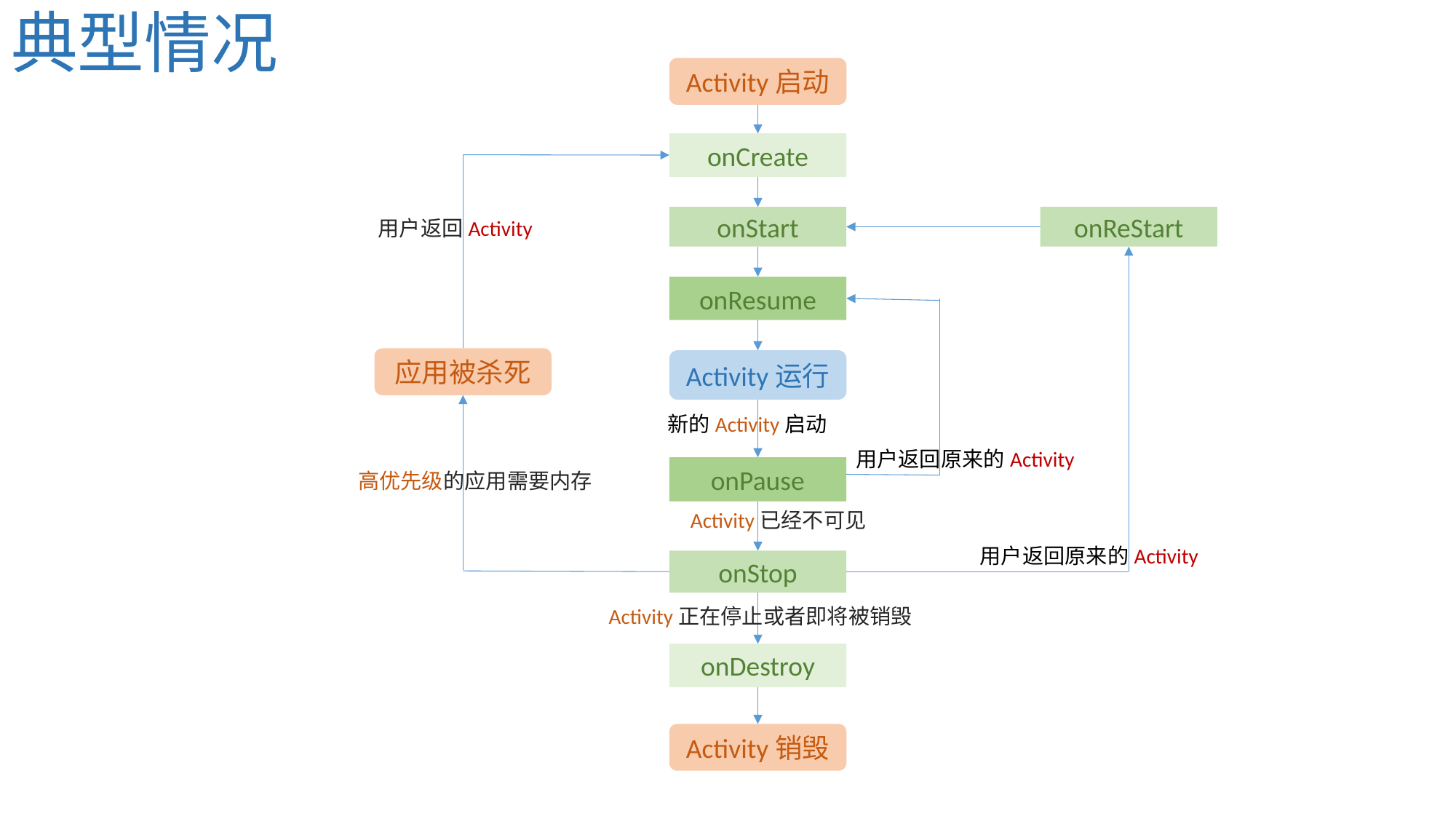

# 典型情况
Activity启动
onCreate
onReStart
onStart
用户返回Activity
onResume
应用被杀死
Activity运行
新的Activity启动
用户返回原来的Activity
onPause
高优先级的应用需要内存
Activity已经不可见
用户返回原来的Activity
onStop
Activity正在停止或者即将被销毁
onDestroy
Activity销毁